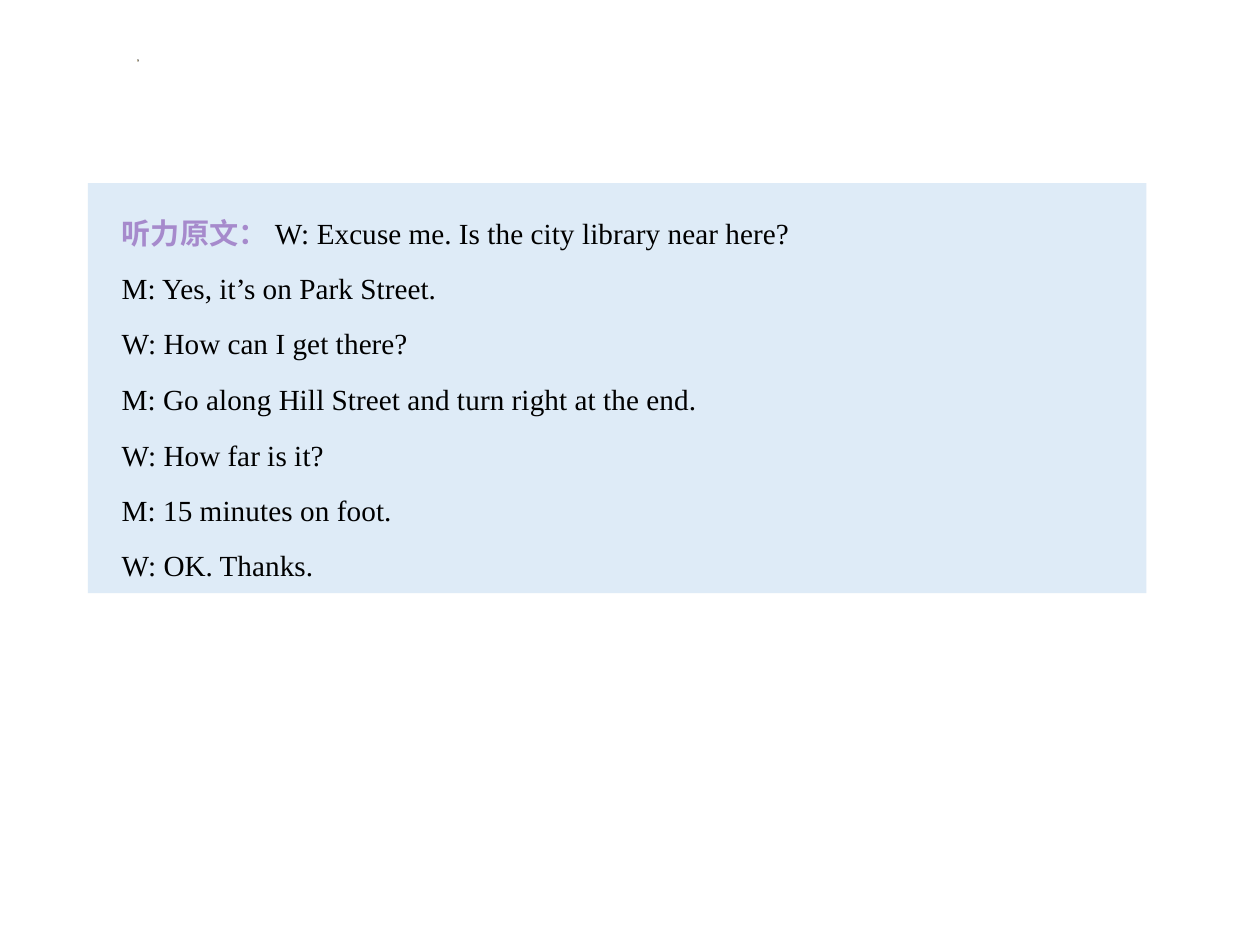

听力原文：W: Excuse me. Is the city library near here?
M: Yes, it’s on Park Street.
W: How can I get there?
M: Go along Hill Street and turn right at the end.
W: How far is it?
M: 15 minutes on foot.
W: OK. Thanks.